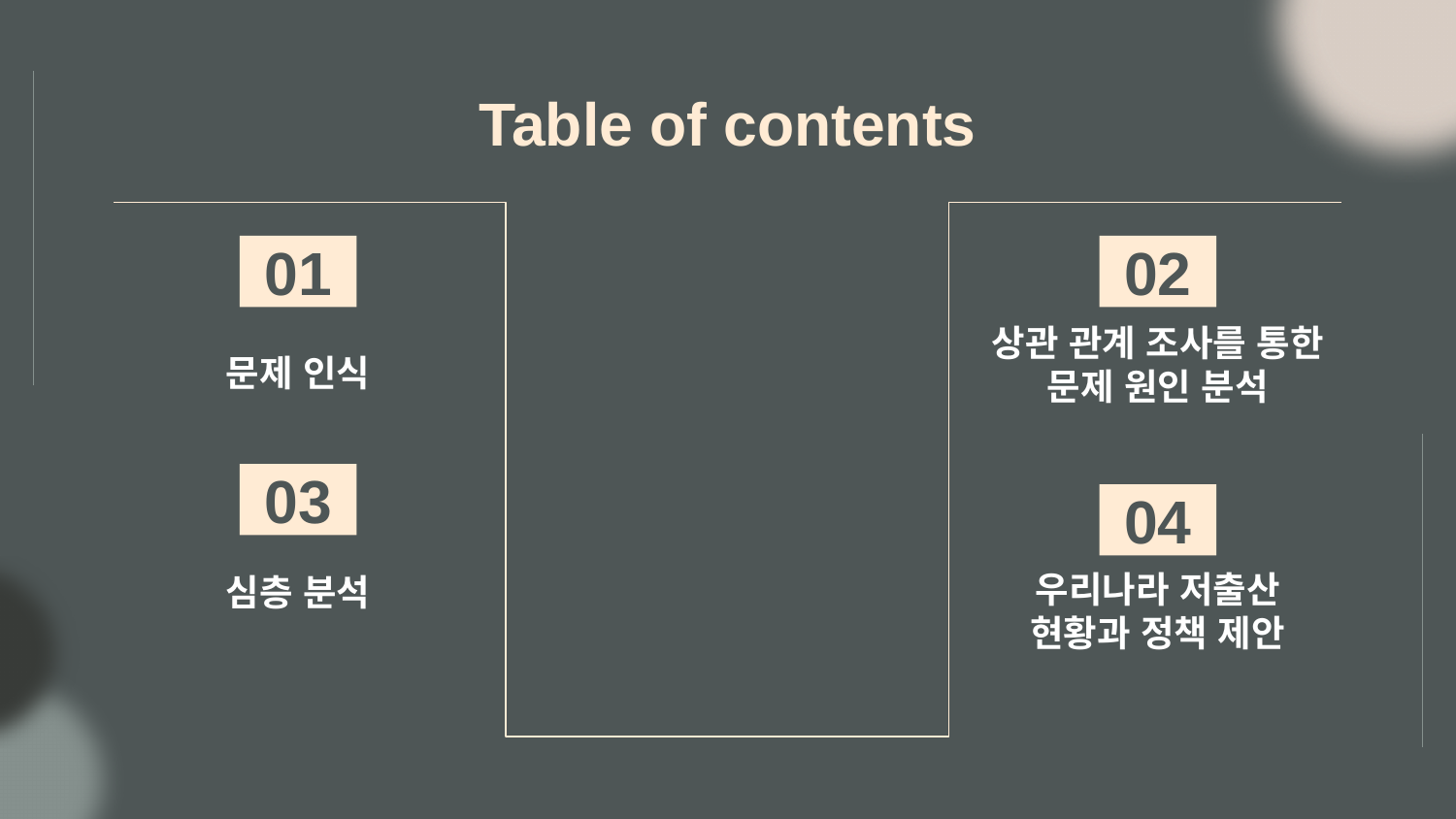

# Table of contents
01
02
문제 인식
상관 관계 조사를 통한 문제 원인 분석
03
04
심층 분석
우리나라 저출산 현황과 정책 제안